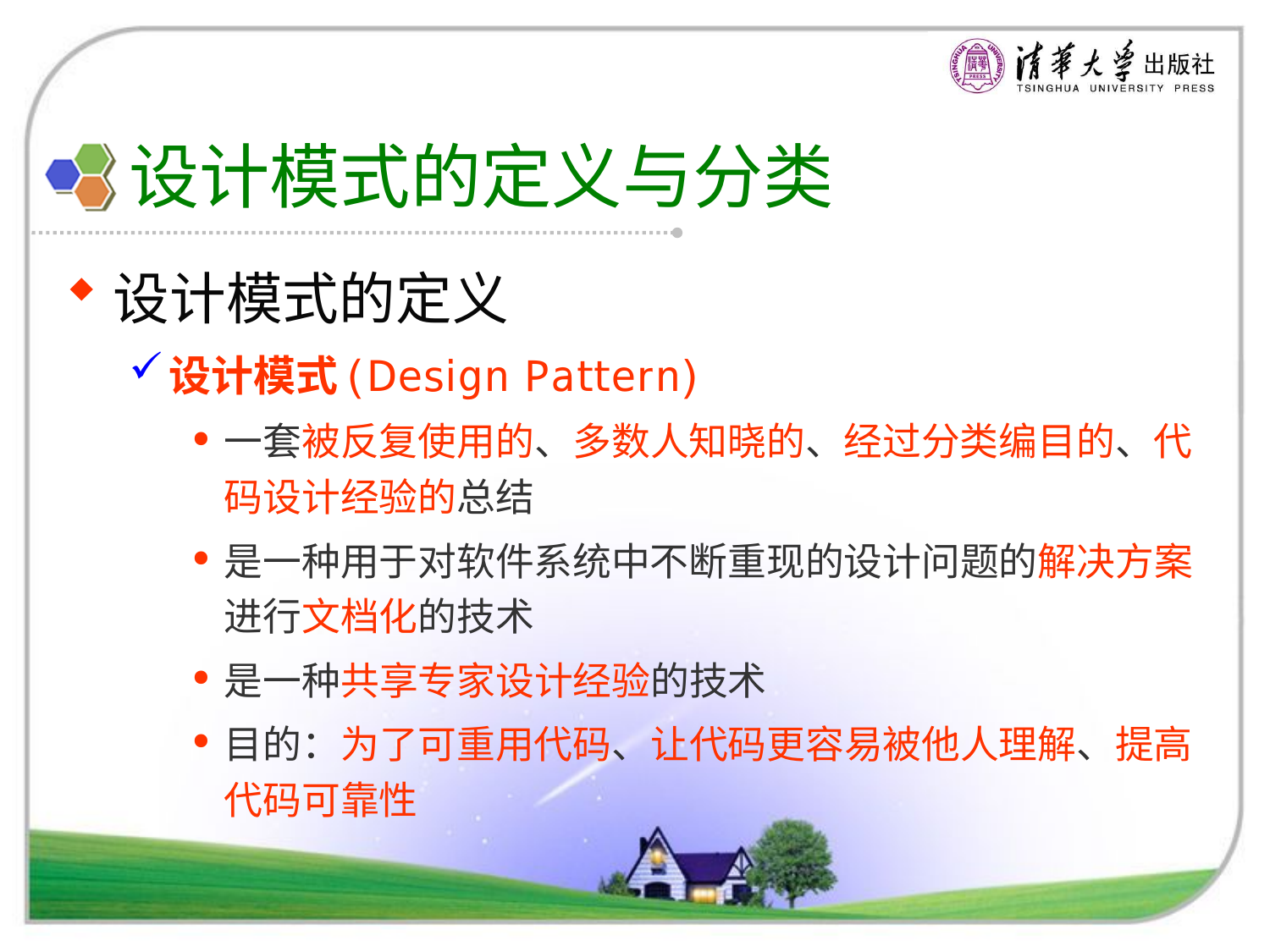

# 设计模式的定义与分类
设计模式的定义
设计模式(Design Pattern)
一套被反复使用的、多数人知晓的、经过分类编目的、代码设计经验的总结
是一种用于对软件系统中不断重现的设计问题的解决方案进行文档化的技术
是一种共享专家设计经验的技术
目的：为了可重用代码、让代码更容易被他人理解、提高代码可靠性